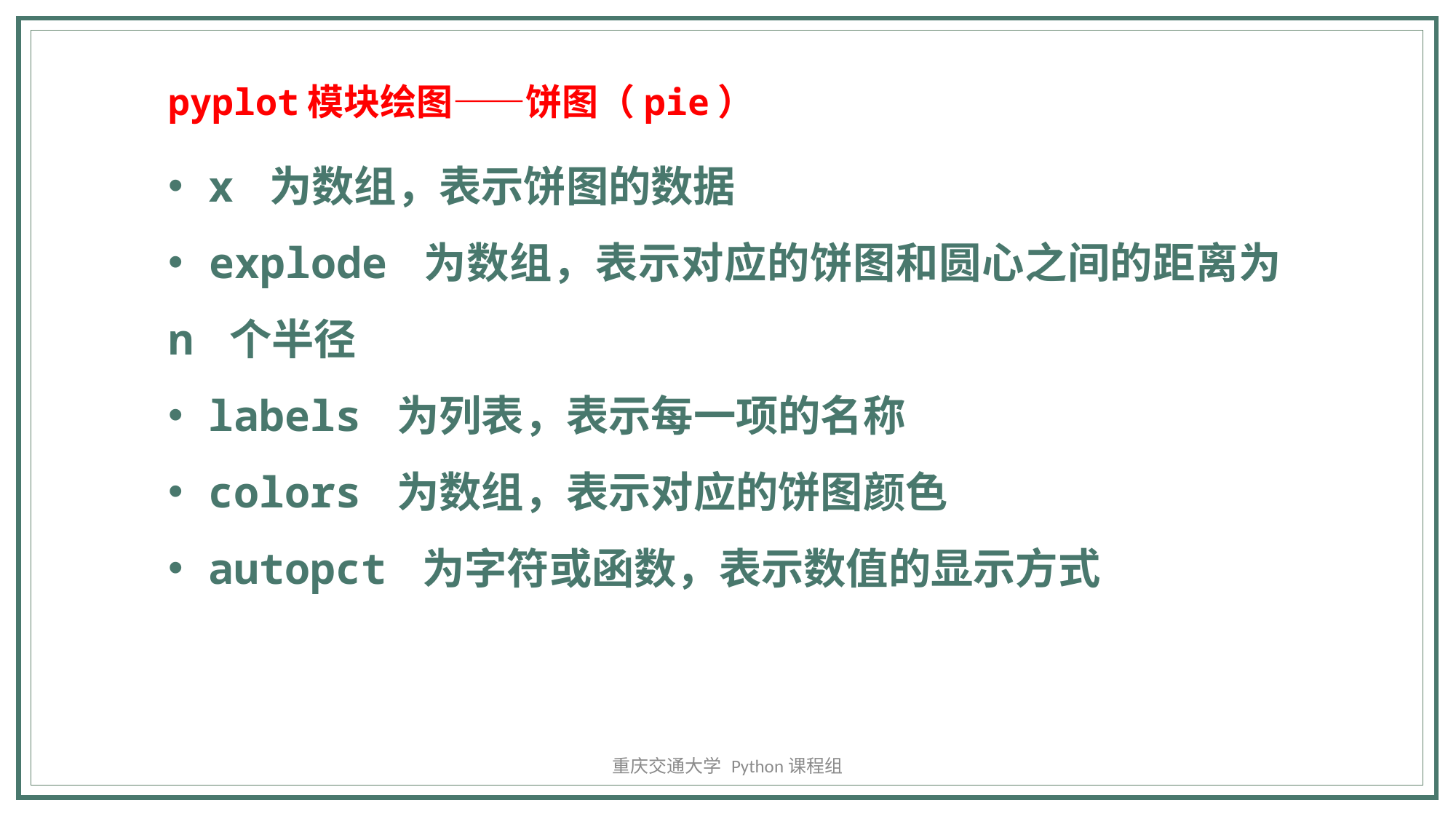

pyplot模块绘图——饼图（pie）
 x 为数组，表示饼图的数据
 explode 为数组，表示对应的饼图和圆心之间的距离为 n 个半径
 labels 为列表，表示每一项的名称
 colors 为数组，表示对应的饼图颜色
 autopct 为字符或函数，表示数值的显示方式
重庆交通大学 Python课程组